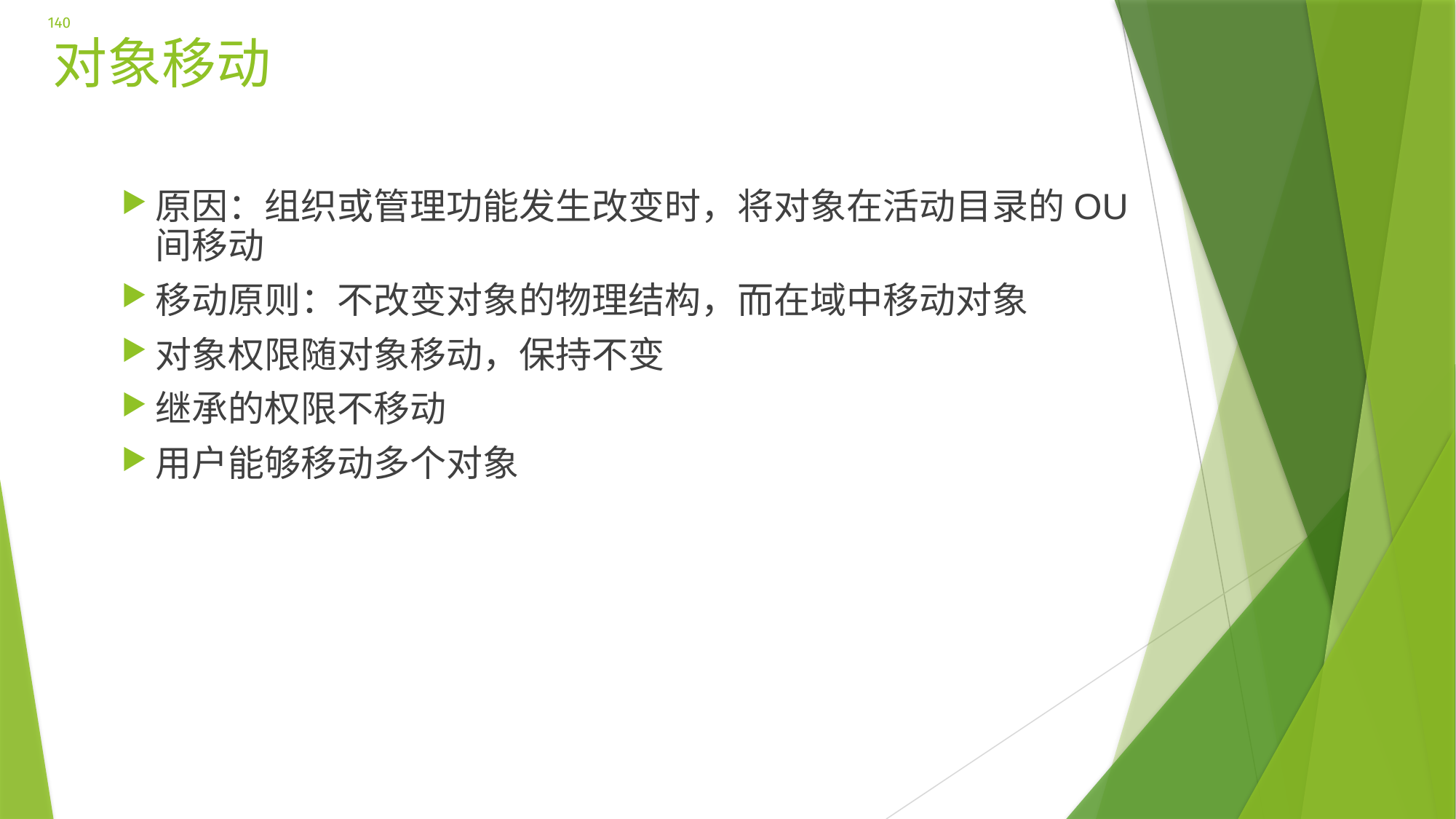

140
# 对象移动
原因：组织或管理功能发生改变时，将对象在活动目录的OU间移动
移动原则：不改变对象的物理结构，而在域中移动对象
对象权限随对象移动，保持不变
继承的权限不移动
用户能够移动多个对象